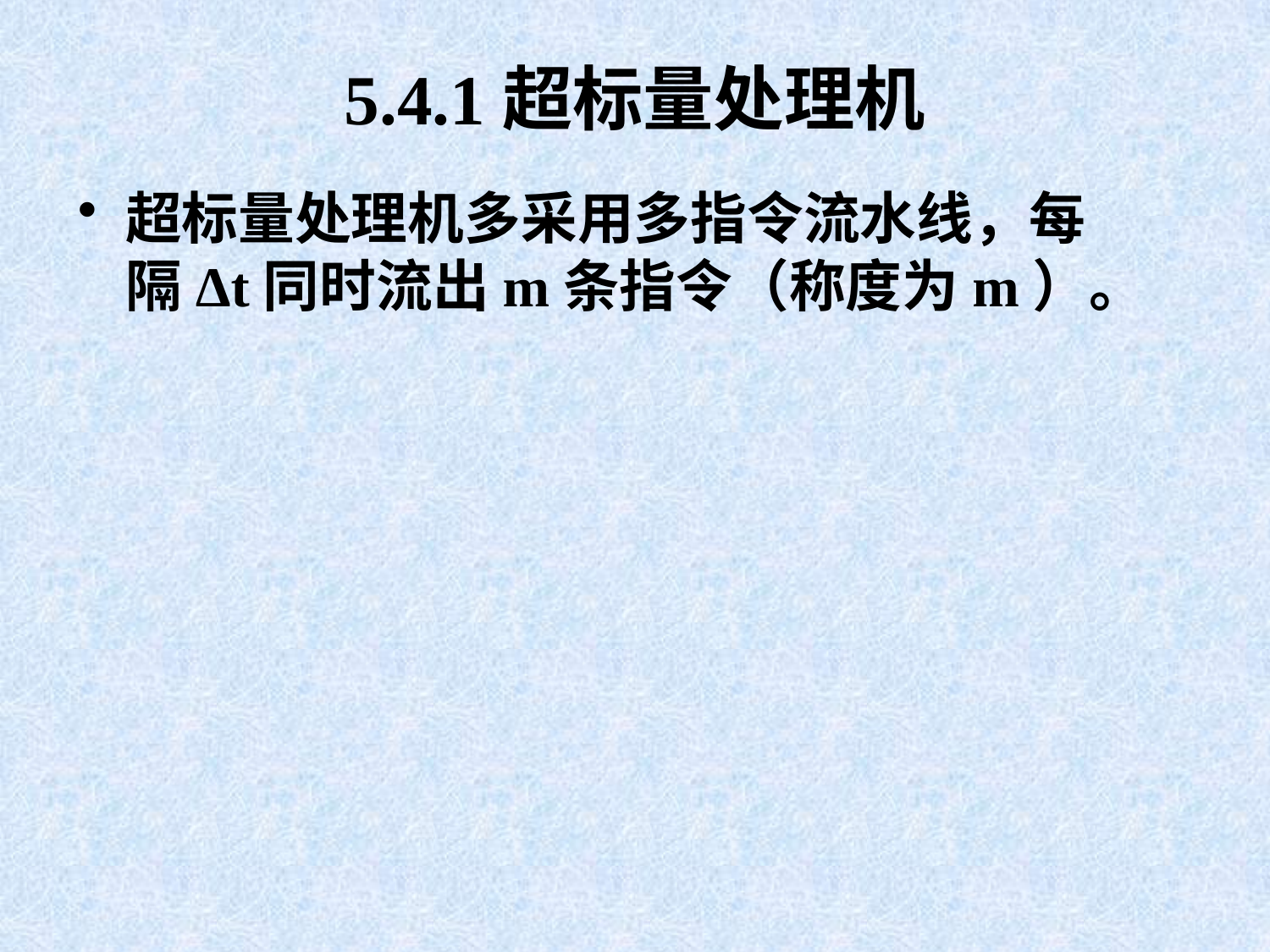

# 5.4.1超标量处理机
超标量处理机多采用多指令流水线，每隔Δt同时流出m条指令（称度为m）。